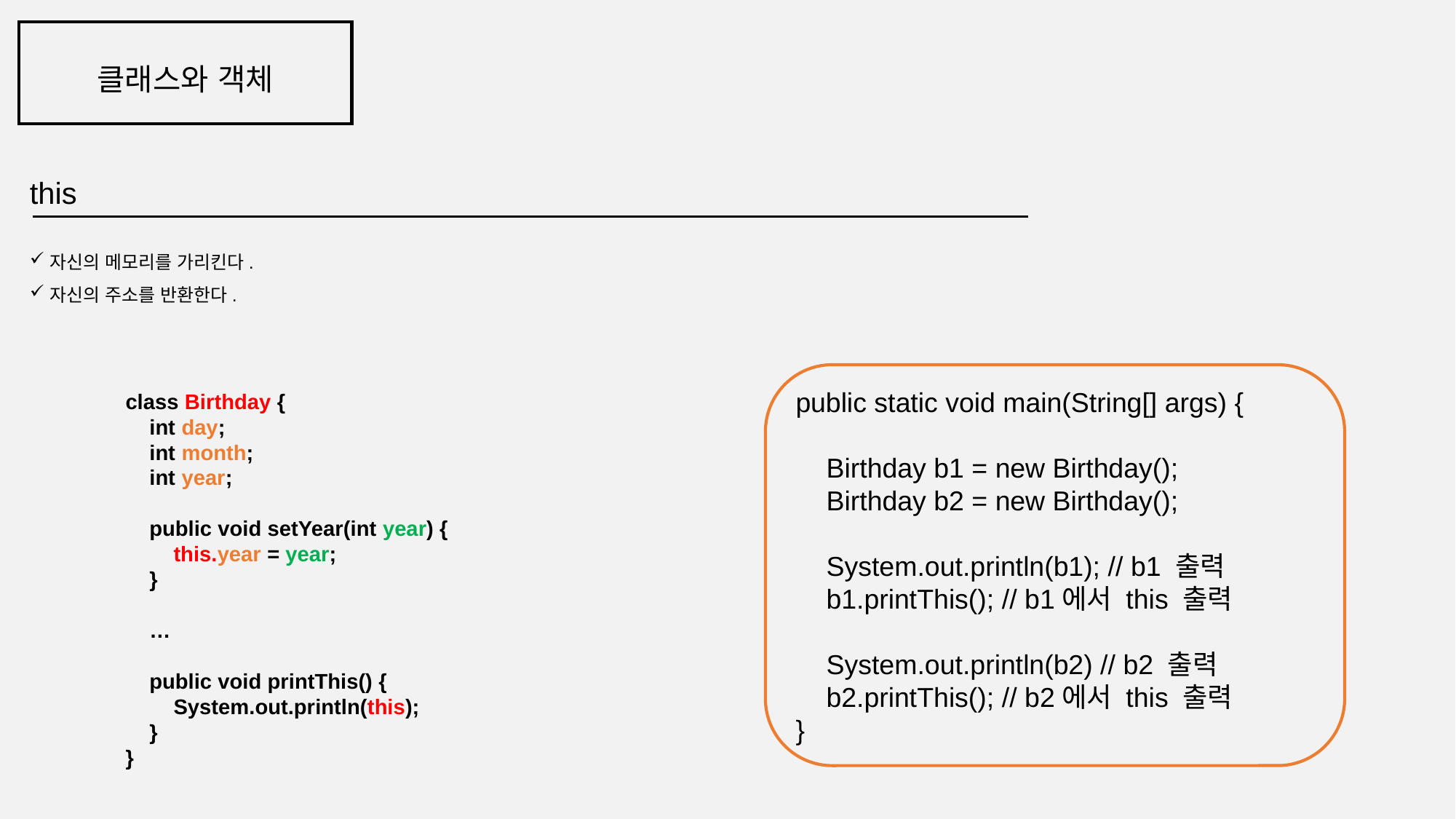

클래스와 객체
this
자신의 메모리를 가리킨다.
자신의 주소를 반환한다.
public static void main(String[] args) {

    Birthday b1 = new Birthday();
    Birthday b2 = new Birthday();

    System.out.println(b1); // b1 출력
    b1.printThis(); // b1에서 this 출력

    System.out.println(b2) // b2 출력
    b2.printThis(); // b2에서 this 출력
}
class Birthday {
    int day;
    int month;
    int year;

    public void setYear(int year) {
        this.year = year;
    }

    …

    public void printThis() {
        System.out.println(this);
    }
}